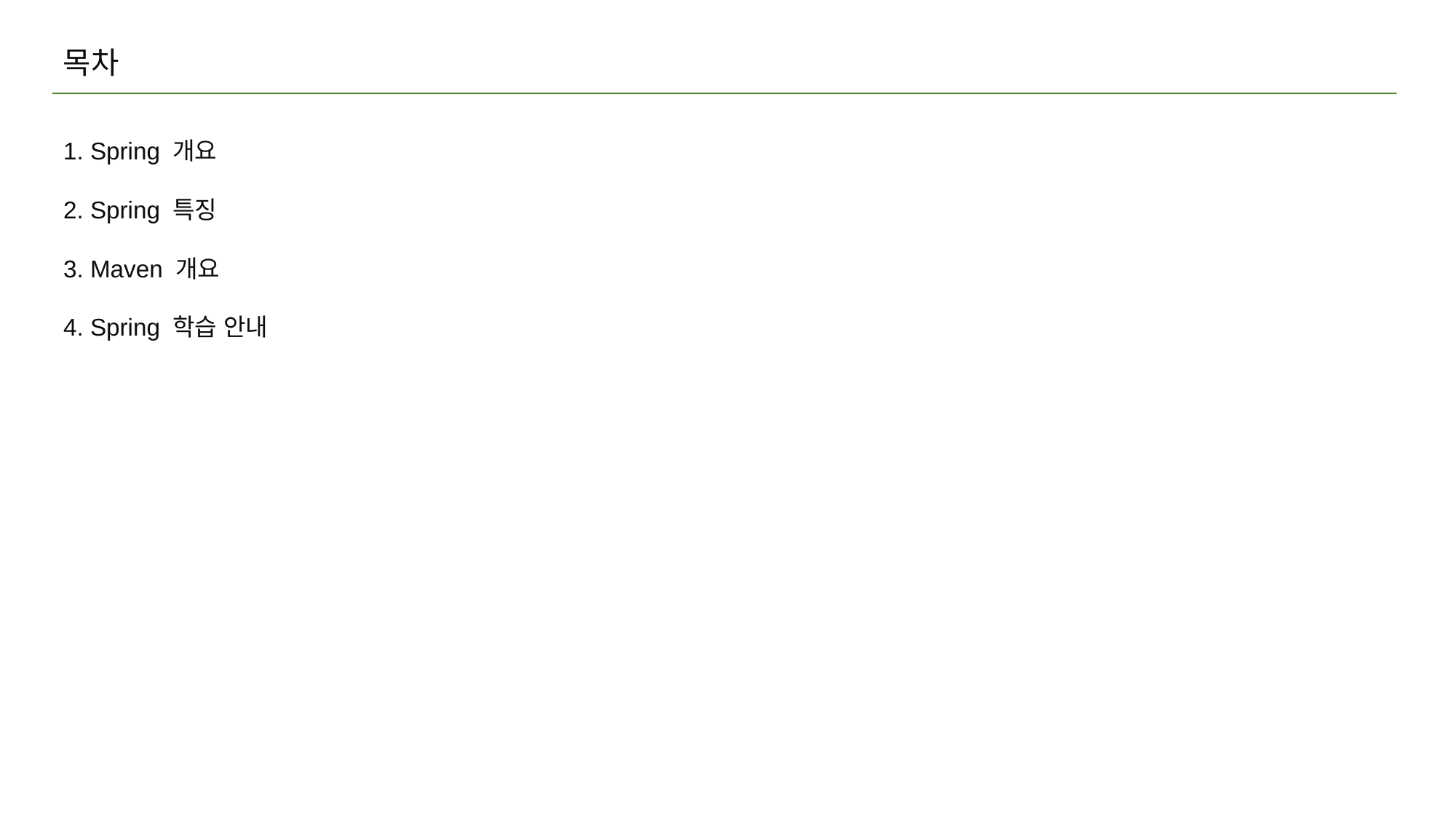

# 목차
1. Spring 개요
2. Spring 특징
3. Maven 개요
4. Spring 학습 안내